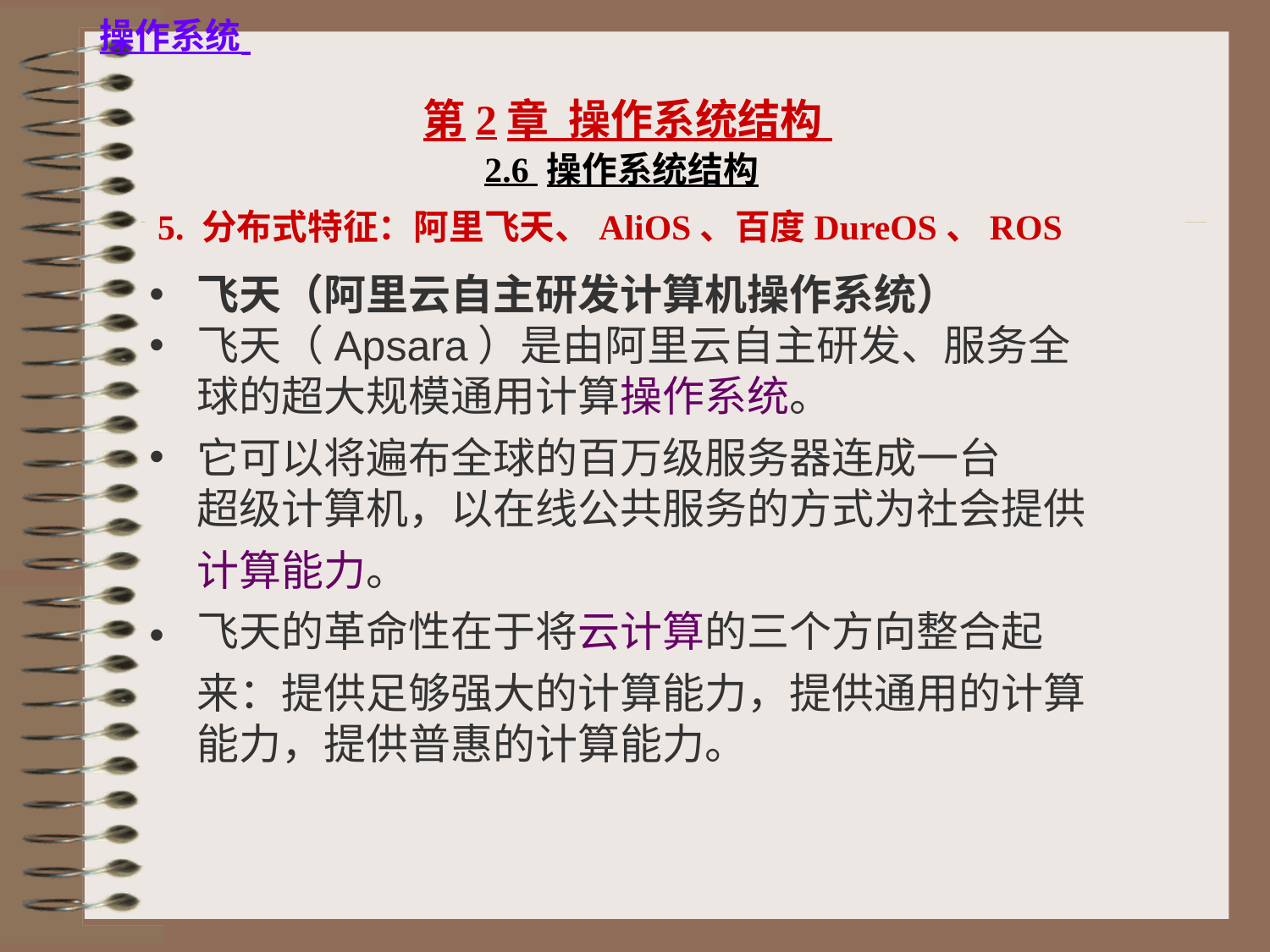

2.6 操作系统结构
5. 分布式特征：阿里飞天、AliOS、百度DureOS、ROS
飞天（阿里云自主研发计算机操作系统）
飞天（Apsara）是由阿里云自主研发、服务全球的超大规模通用计算操作系统。
它可以将遍布全球的百万级服务器连成一台超级计算机，以在线公共服务的方式为社会提供计算能力。
飞天的革命性在于将云计算的三个方向整合起来：提供足够强大的计算能力，提供通用的计算能力，提供普惠的计算能力。